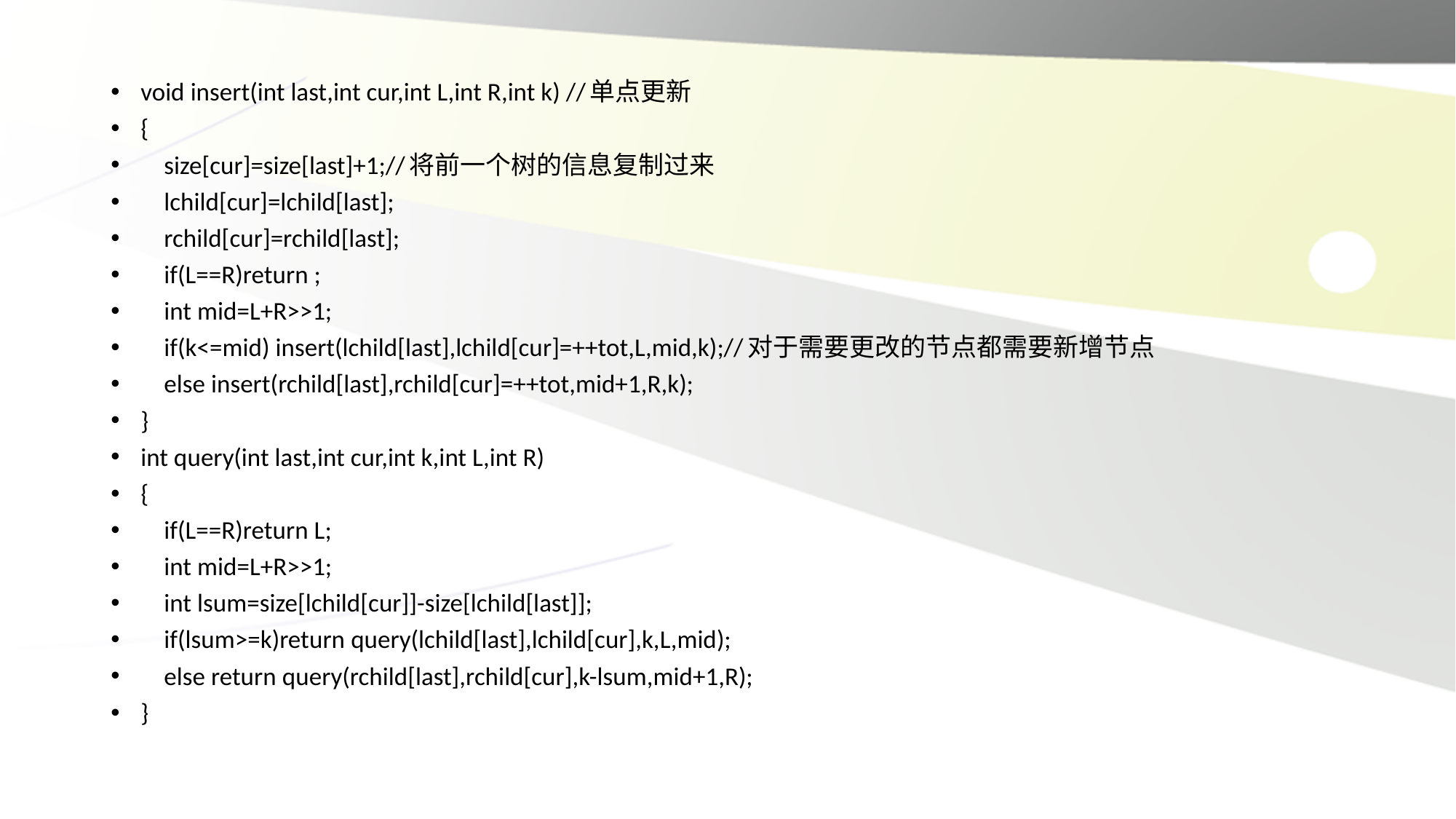

void insert(int last,int cur,int L,int R,int k) //单点更新
{
    size[cur]=size[last]+1;//将前一个树的信息复制过来
    lchild[cur]=lchild[last];
    rchild[cur]=rchild[last];
    if(L==R)return ;
    int mid=L+R>>1;
    if(k<=mid) insert(lchild[last],lchild[cur]=++tot,L,mid,k);//对于需要更改的节点都需要新增节点
    else insert(rchild[last],rchild[cur]=++tot,mid+1,R,k);
}
int query(int last,int cur,int k,int L,int R)
{
    if(L==R)return L;
    int mid=L+R>>1;
    int lsum=size[lchild[cur]]-size[lchild[last]];
    if(lsum>=k)return query(lchild[last],lchild[cur],k,L,mid);
    else return query(rchild[last],rchild[cur],k-lsum,mid+1,R);
}